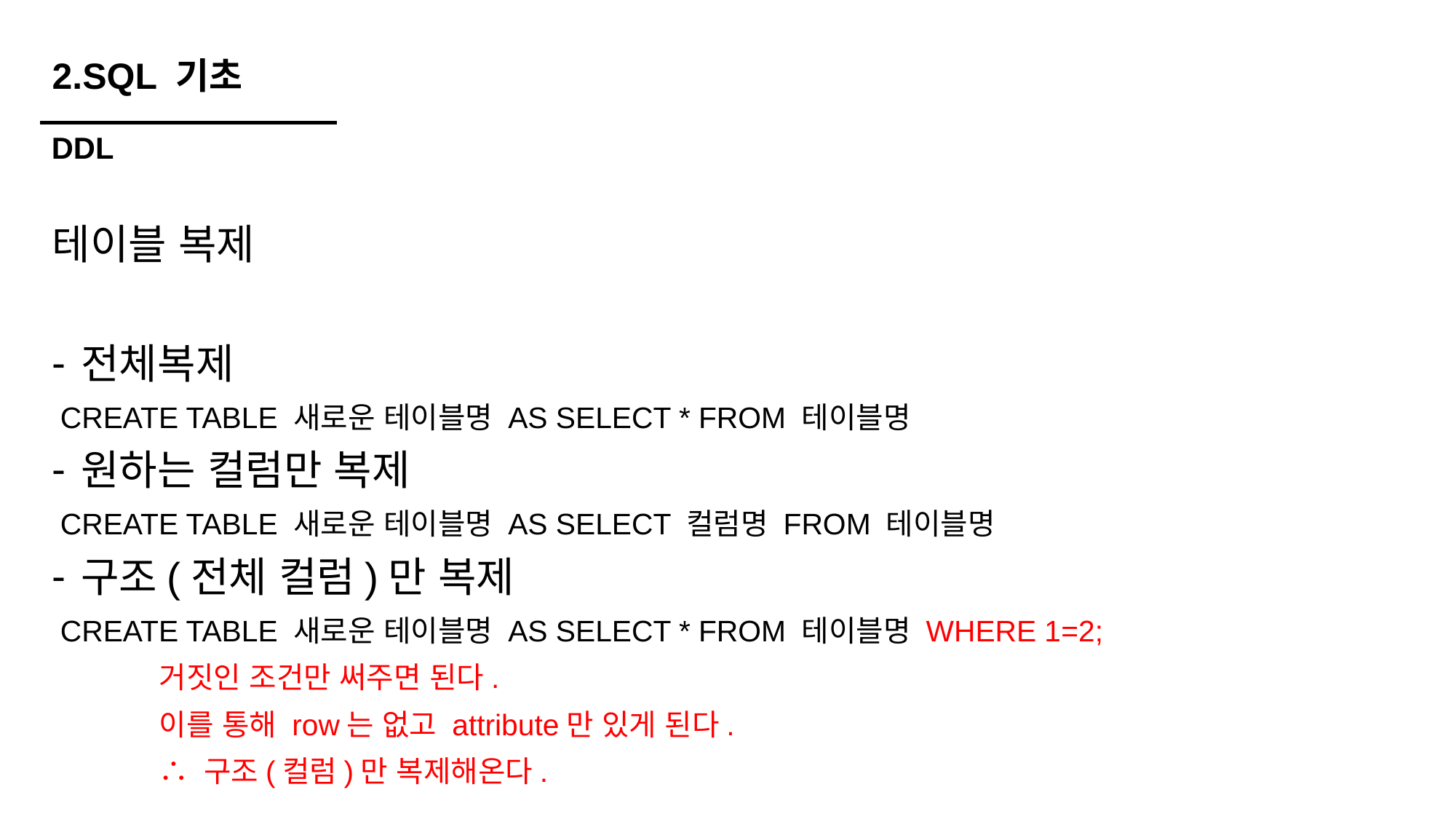

# 2.SQL 기초
DDL
테이블 복제

전체복제
 CREATE TABLE 새로운 테이블명 AS SELECT * FROM 테이블명
원하는 컬럼만 복제
 CREATE TABLE 새로운 테이블명 AS SELECT 컬럼명 FROM 테이블명
구조(전체 컬럼)만 복제
 CREATE TABLE 새로운 테이블명 AS SELECT * FROM 테이블명 WHERE 1=2;
							거짓인 조건만 써주면 된다.
							이를 통해 row는 없고 attribute만 있게 된다.
							∴ 구조(컬럼)만 복제해온다.